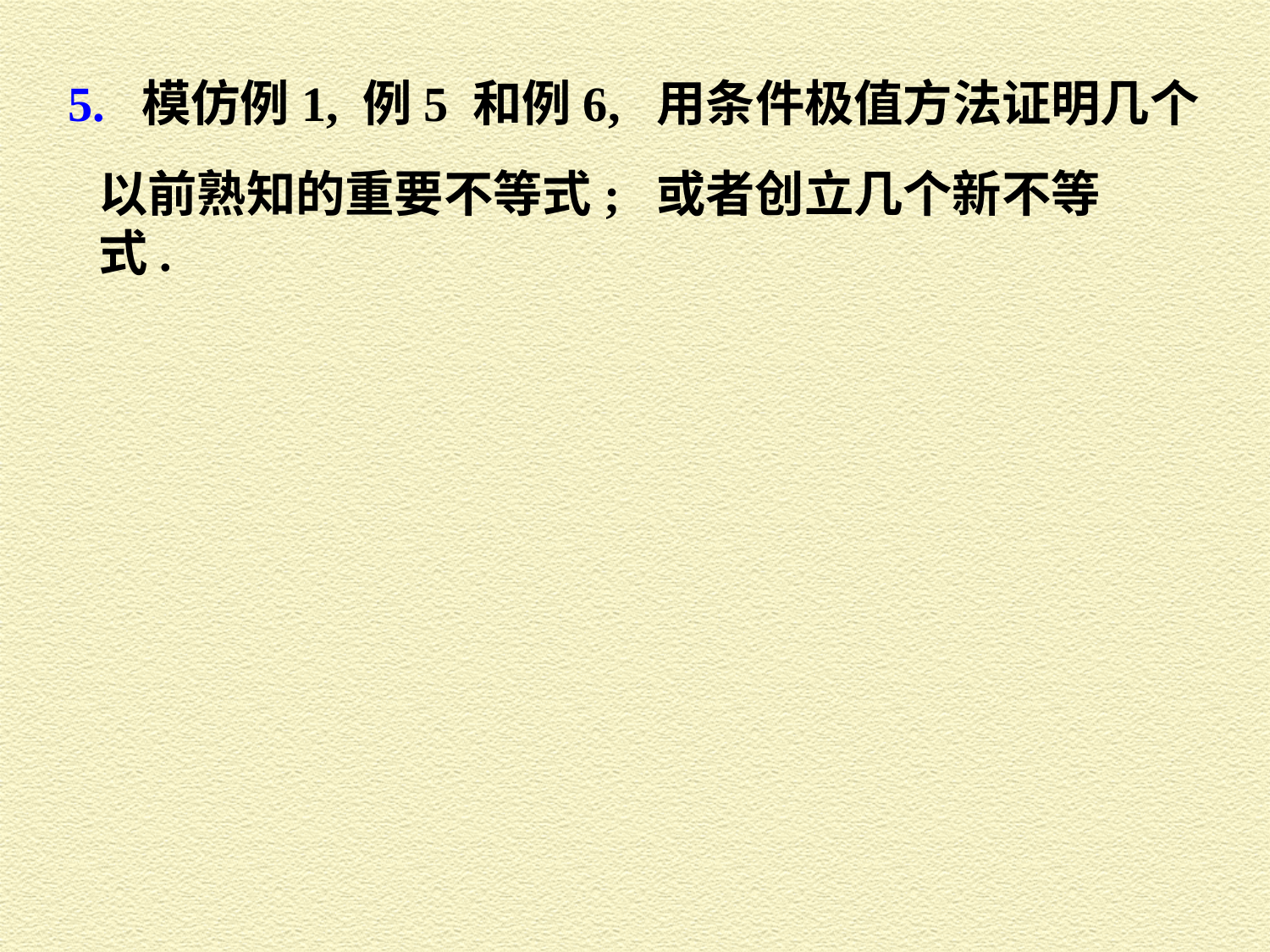

5.  模仿例1, 例5 和例6,  用条件极值方法证明几个
以前熟知的重要不等式;  或者创立几个新不等式.